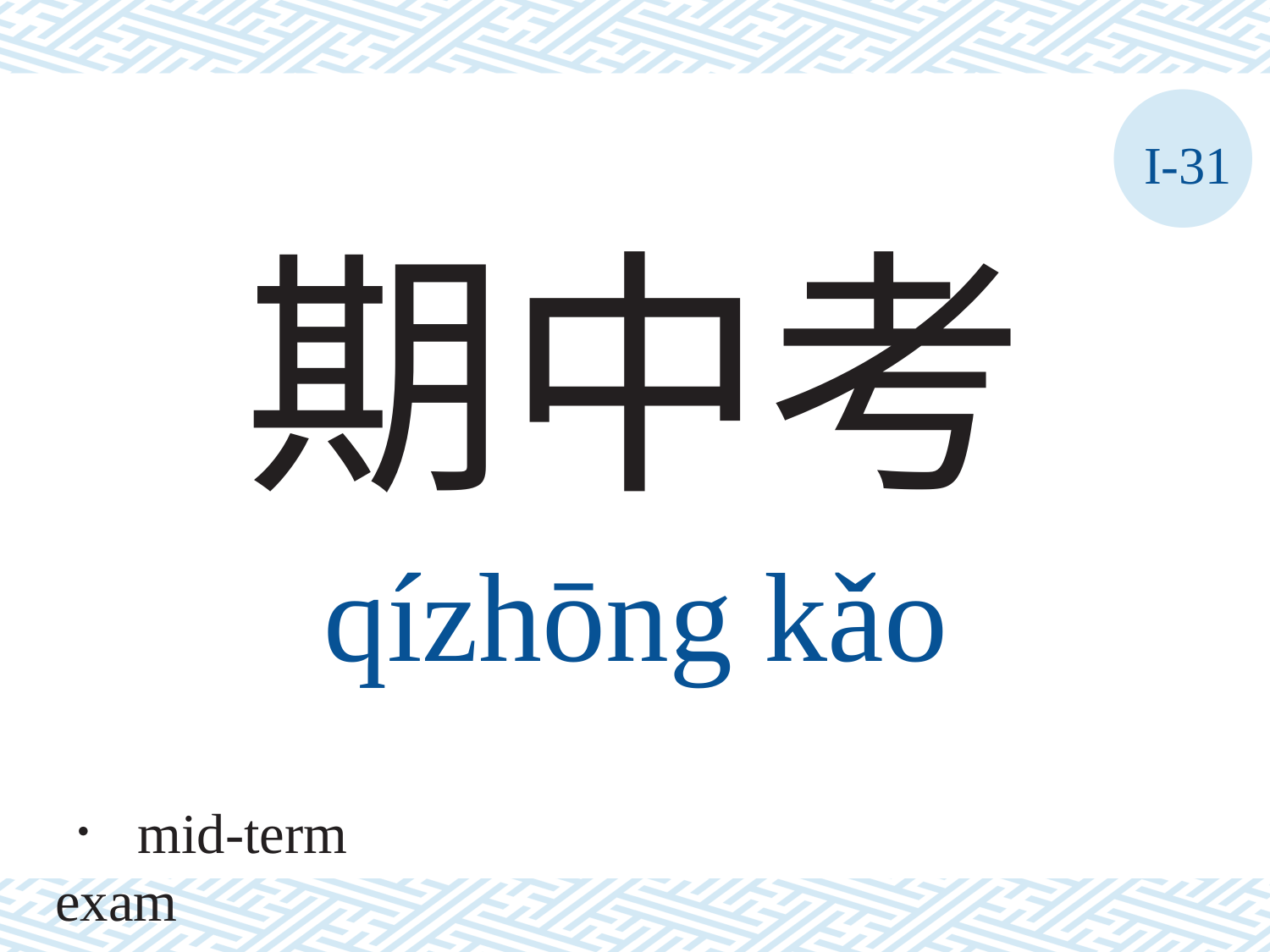

I-31
期中考
qízhōng	kǎo
． mid-term exam